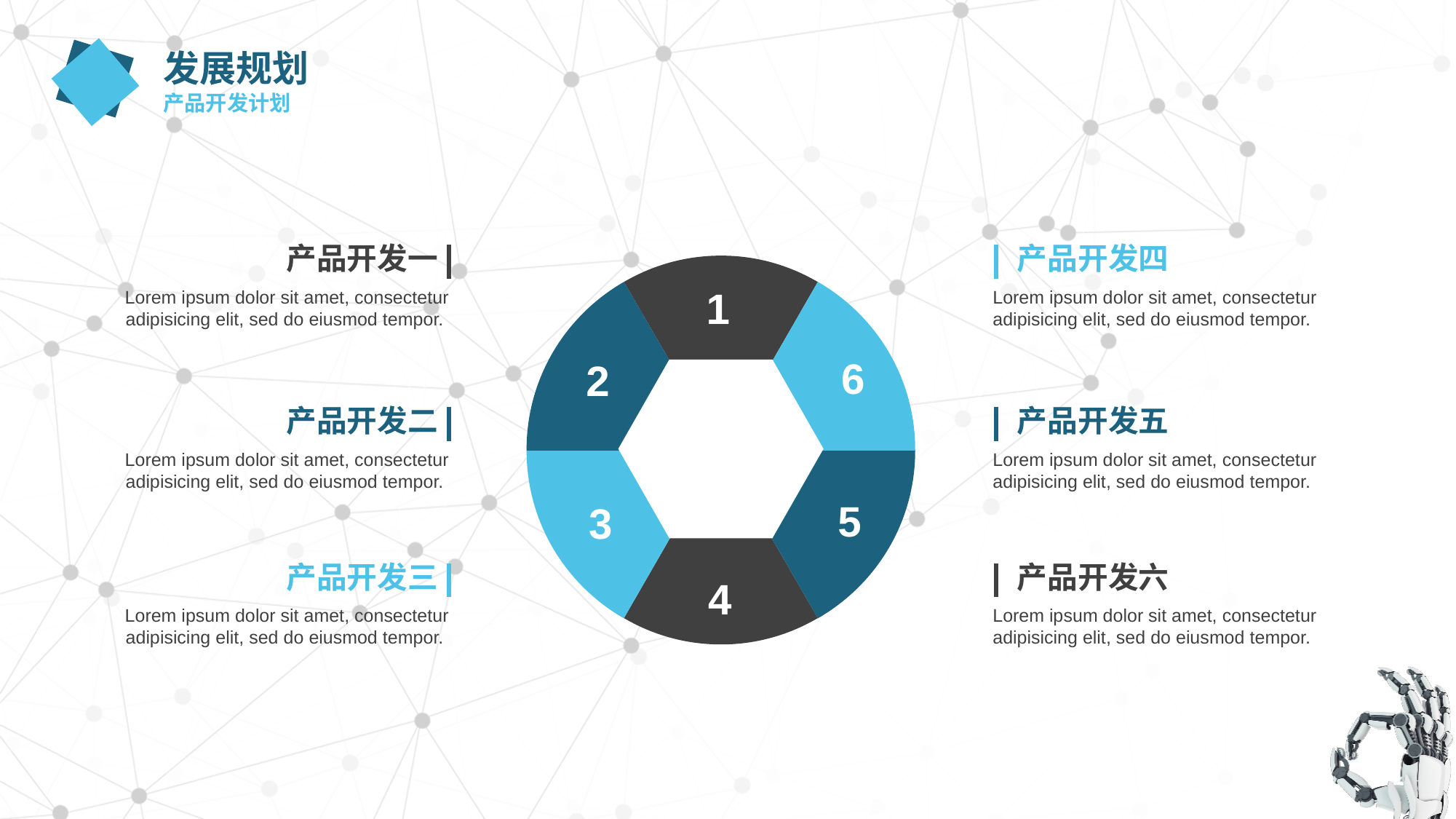

发展规划
产品开发计划
产品开发一
产品开发四

1
Lorem ipsum dolor sit amet, consectetur adipisicing elit, sed do eiusmod tempor.
Lorem ipsum dolor sit amet, consectetur adipisicing elit, sed do eiusmod tempor.

2

6

产品开发二
产品开发五
Lorem ipsum dolor sit amet, consectetur adipisicing elit, sed do eiusmod tempor.
Lorem ipsum dolor sit amet, consectetur adipisicing elit, sed do eiusmod tempor.

3

4

5
产品开发三
产品开发六
Lorem ipsum dolor sit amet, consectetur adipisicing elit, sed do eiusmod tempor.
Lorem ipsum dolor sit amet, consectetur adipisicing elit, sed do eiusmod tempor.